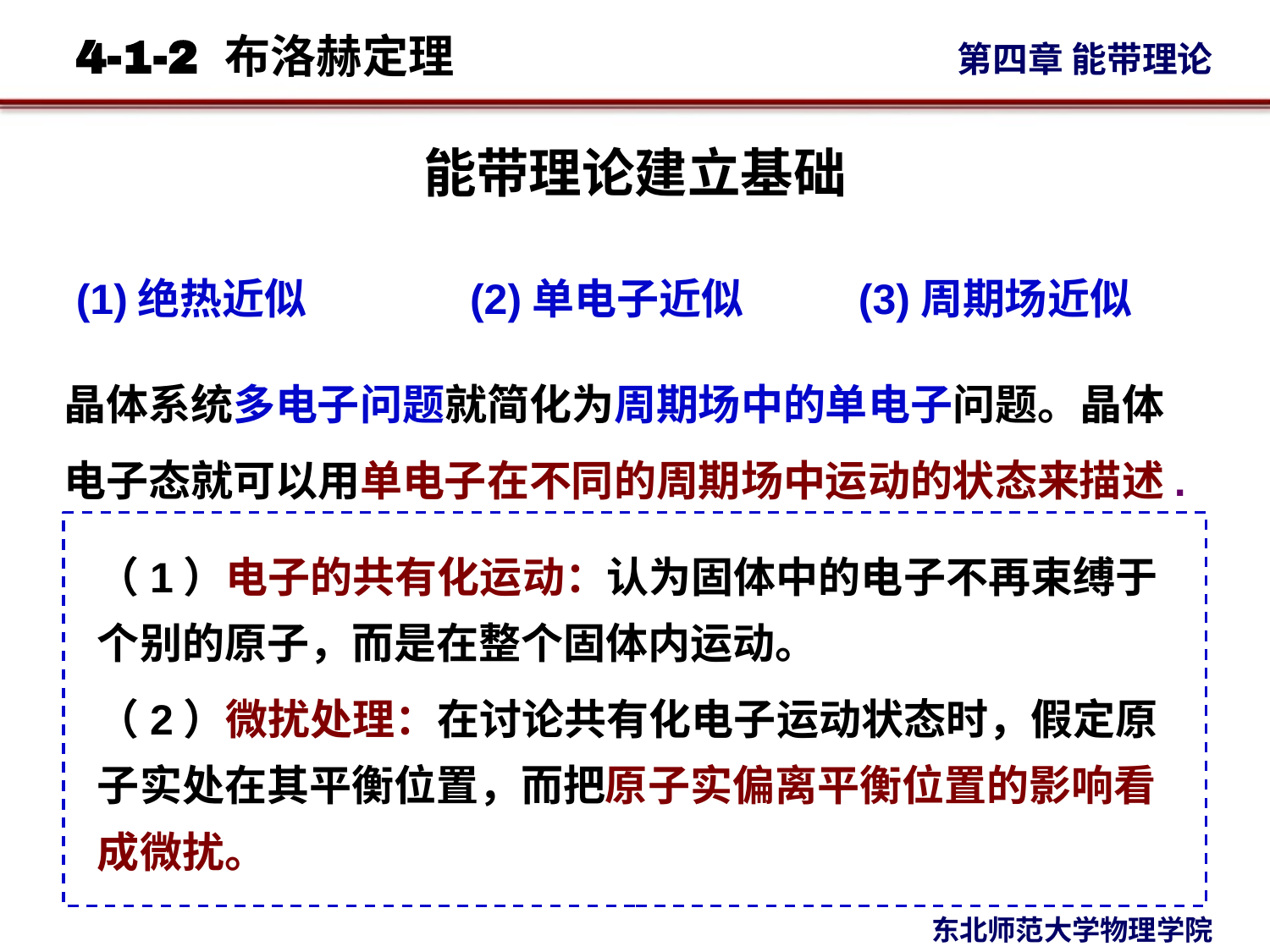

# 能带理论建立基础
(1)绝热近似                (2)单电子近似           (3)周期场近似
晶体系统多电子问题就简化为周期场中的单电子问题。晶体电子态就可以用单电子在不同的周期场中运动的状态来描述.

（1）电子的共有化运动：认为固体中的电子不再束缚于个别的原子，而是在整个固体内运动。
（2）微扰处理：在讨论共有化电子运动状态时，假定原子实处在其平衡位置，而把原子实偏离平衡位置的影响看成微扰。